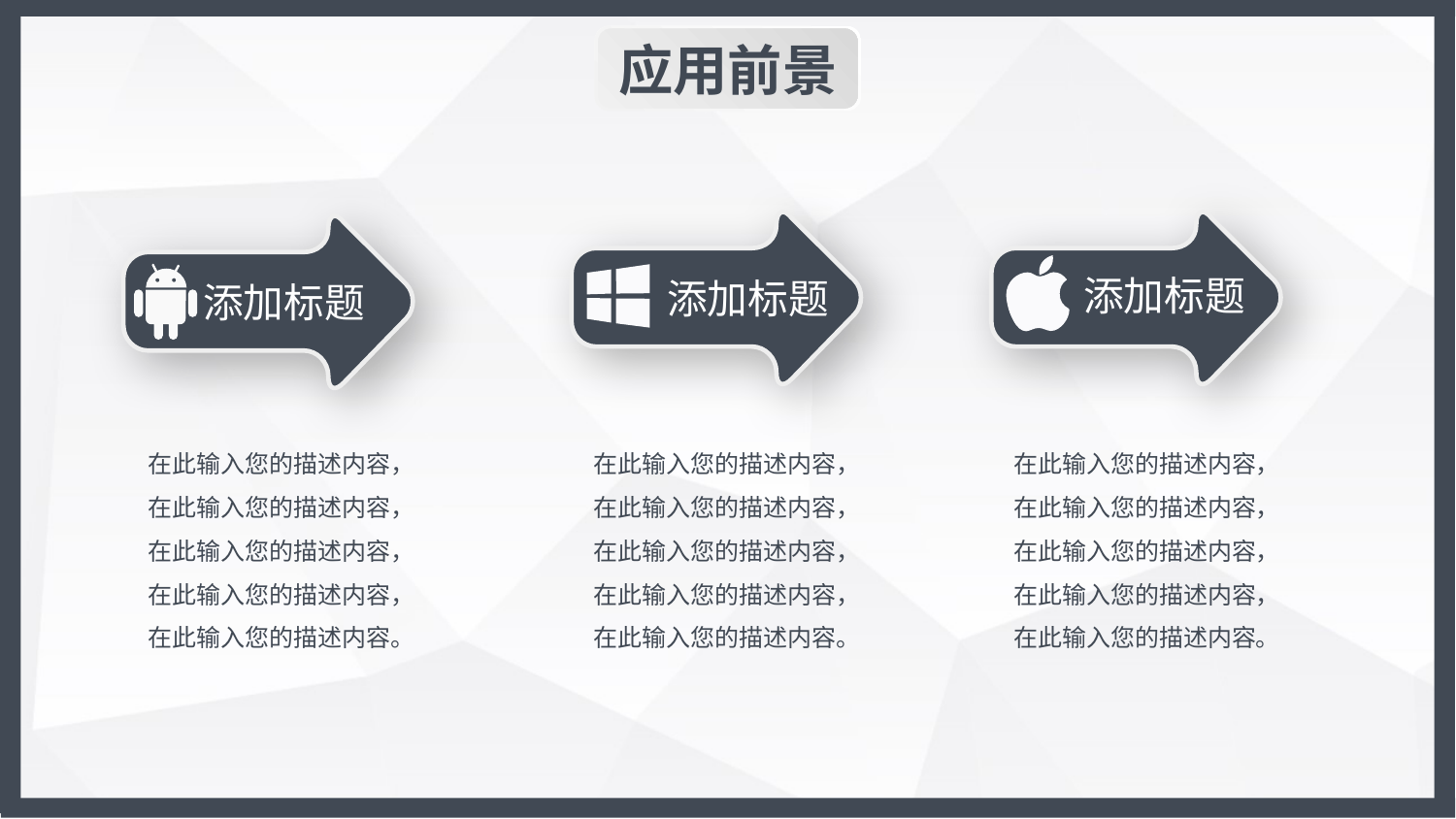

应用前景

添加标题

添加标题
添加标题
在此输入您的描述内容，在此输入您的描述内容，在此输入您的描述内容，在此输入您的描述内容，在此输入您的描述内容。
在此输入您的描述内容，在此输入您的描述内容，在此输入您的描述内容，在此输入您的描述内容，在此输入您的描述内容。
在此输入您的描述内容，在此输入您的描述内容，在此输入您的描述内容，在此输入您的描述内容，在此输入您的描述内容。